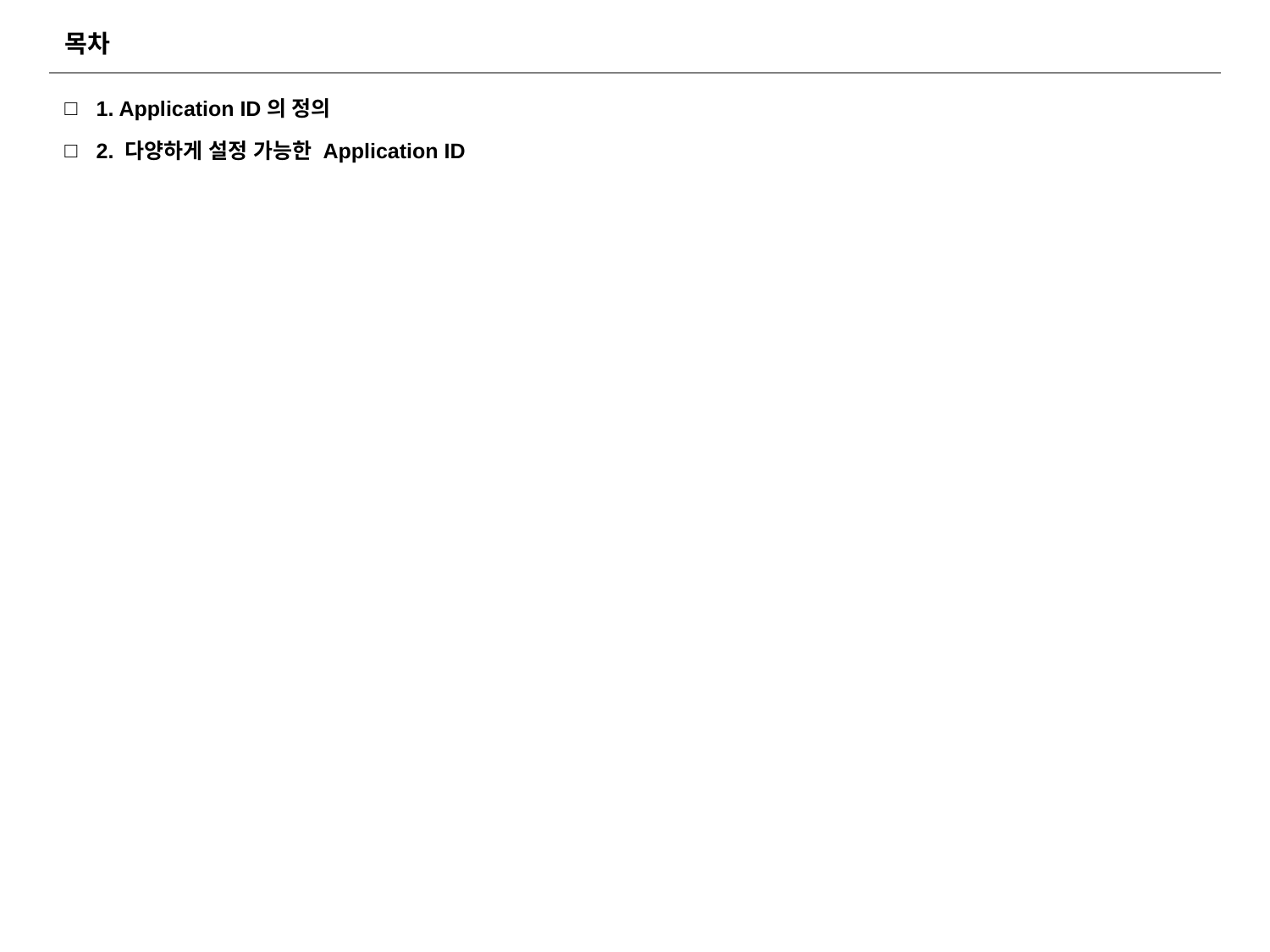

# 목차
1. Application ID의 정의
2. 다양하게 설정 가능한 Application ID